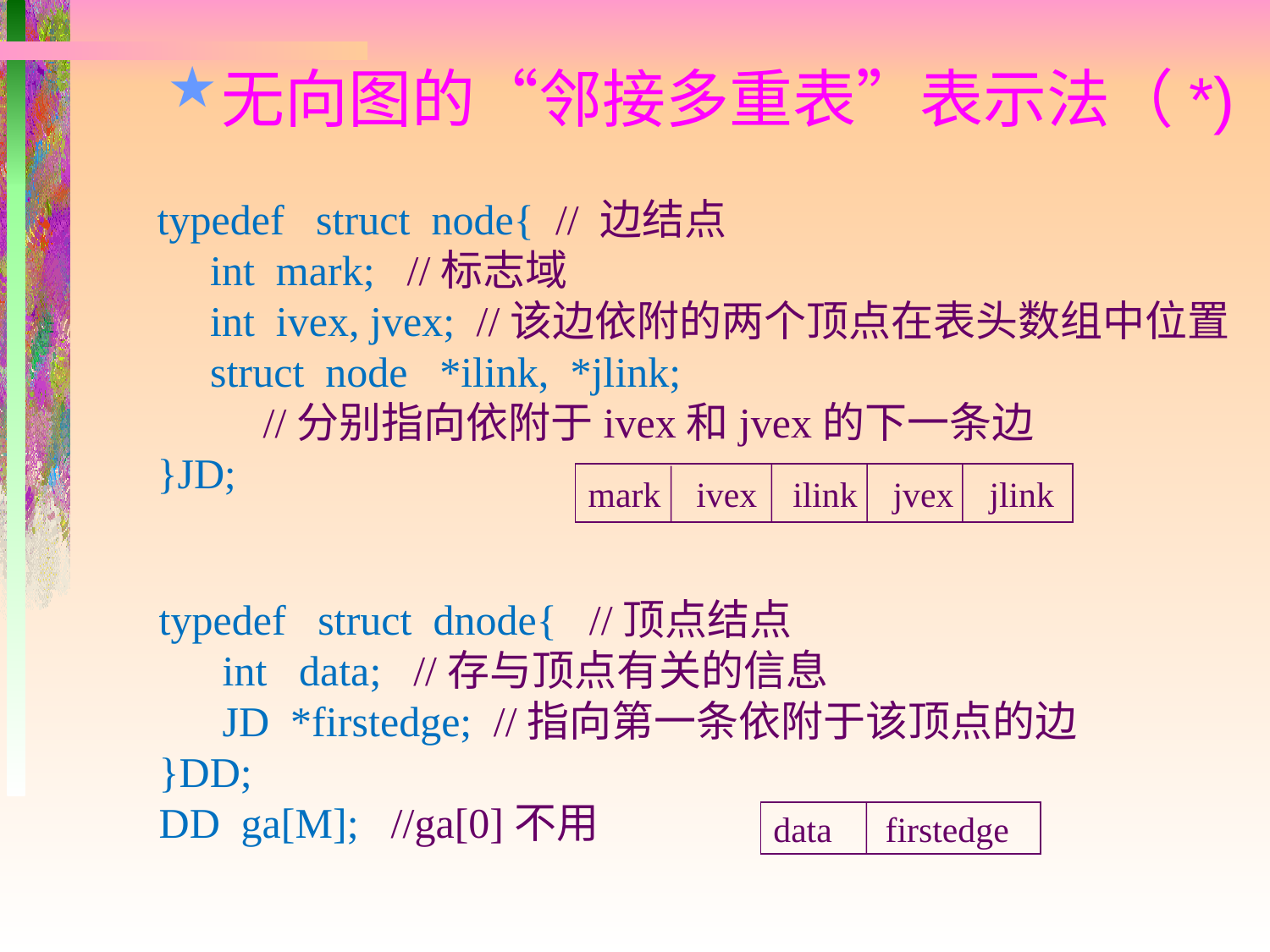

无向图的“邻接多重表”表示法（*)
typedef   struct  node{  // 边结点
     int  mark;   //标志域
     int  ivex, jvex;  //该边依附的两个顶点在表头数组中位置
     struct  node   *ilink,  *jlink;
          //分别指向依附于ivex和jvex的下一条边
}JD;
mark    ivex    ilink    jvex    jlink

typedef   struct  dnode{   //顶点结点
      int   data;   //存与顶点有关的信息
      JD  *firstedge;  //指向第一条依附于该顶点的边
}DD;
DD  ga[M];   //ga[0]不用
data      firstedge